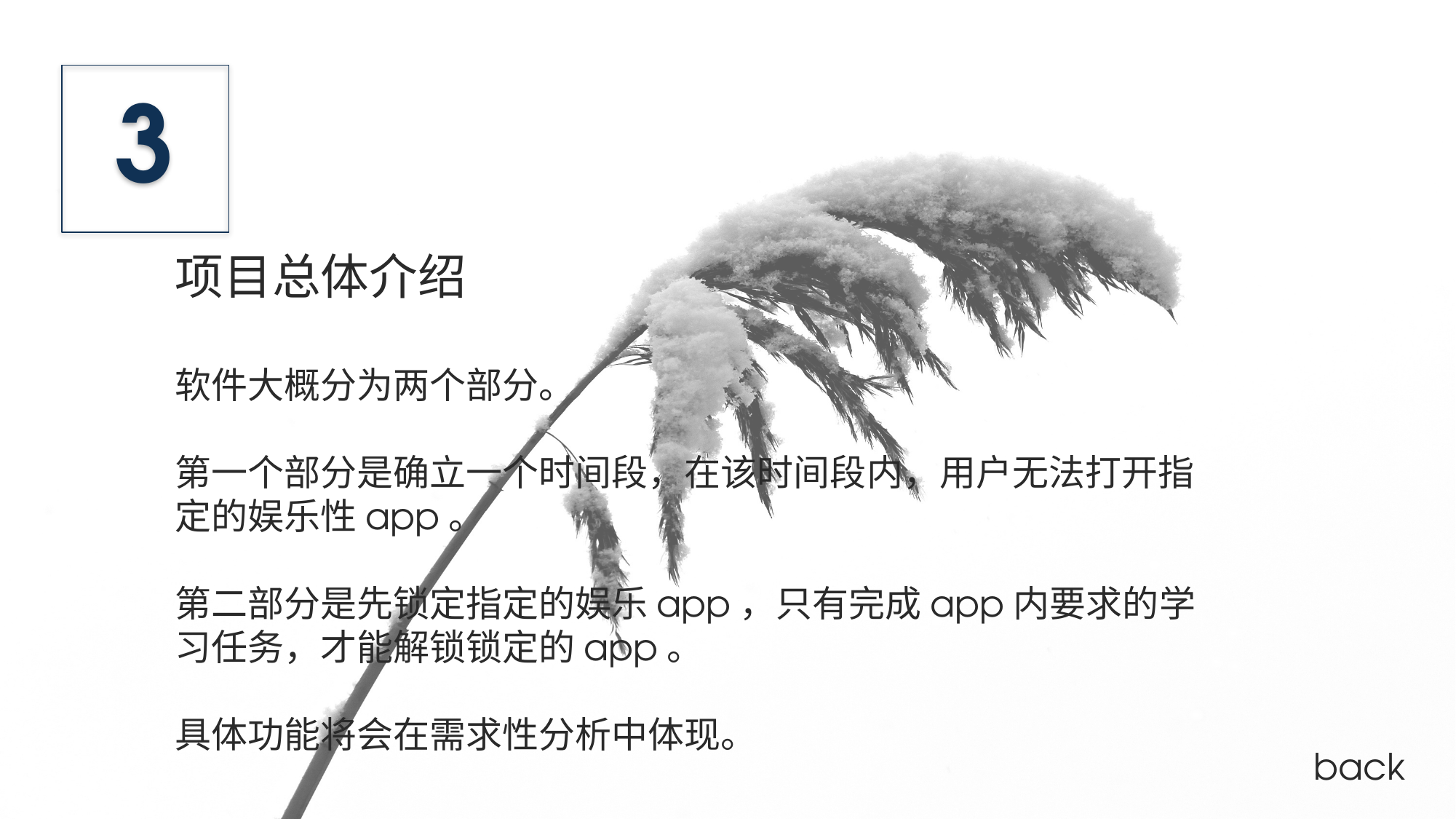

3
项目总体介绍

软件大概分为两个部分。

第一个部分是确立一个时间段，在该时间段内，用户无法打开指定的娱乐性app。

第二部分是先锁定指定的娱乐app，只有完成app内要求的学习任务，才能解锁锁定的app。

具体功能将会在需求性分析中体现。
back